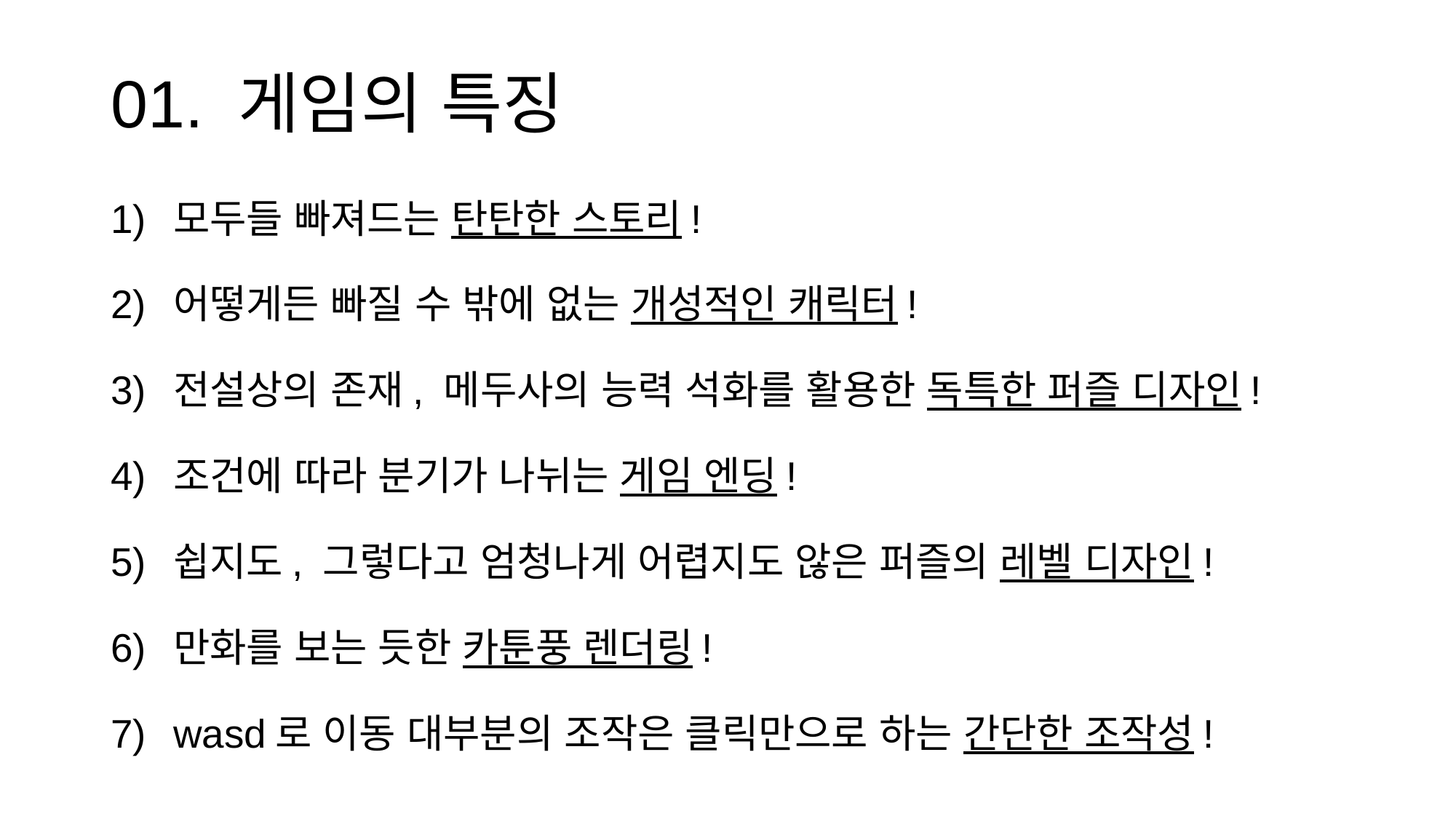

# 01. 게임의 특징
모두들 빠져드는 탄탄한 스토리!
어떻게든 빠질 수 밖에 없는 개성적인 캐릭터!
전설상의 존재, 메두사의 능력 석화를 활용한 독특한 퍼즐 디자인!
조건에 따라 분기가 나뉘는 게임 엔딩!
쉽지도, 그렇다고 엄청나게 어렵지도 않은 퍼즐의 레벨 디자인!
만화를 보는 듯한 카툰풍 렌더링!
wasd로 이동 대부분의 조작은 클릭만으로 하는 간단한 조작성!